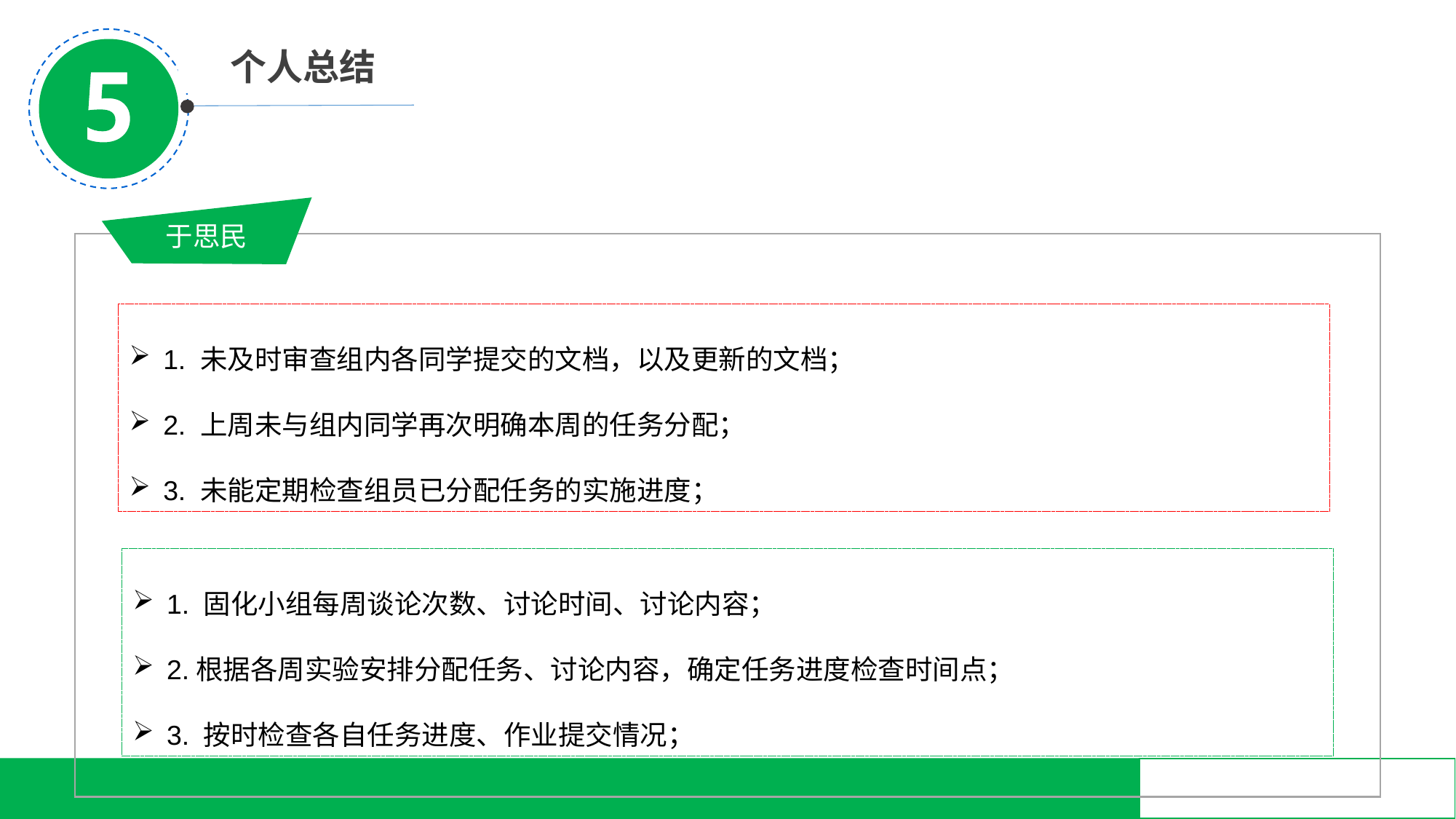

个人总结

于思民

1. 未及时审查组内各同学提交的文档，以及更新的文档；
2. 上周未与组内同学再次明确本周的任务分配；
3. 未能定期检查组员已分配任务的实施进度；
1. 固化小组每周谈论次数、讨论时间、讨论内容；
2.根据各周实验安排分配任务、讨论内容，确定任务进度检查时间点；
3. 按时检查各自任务进度、作业提交情况；